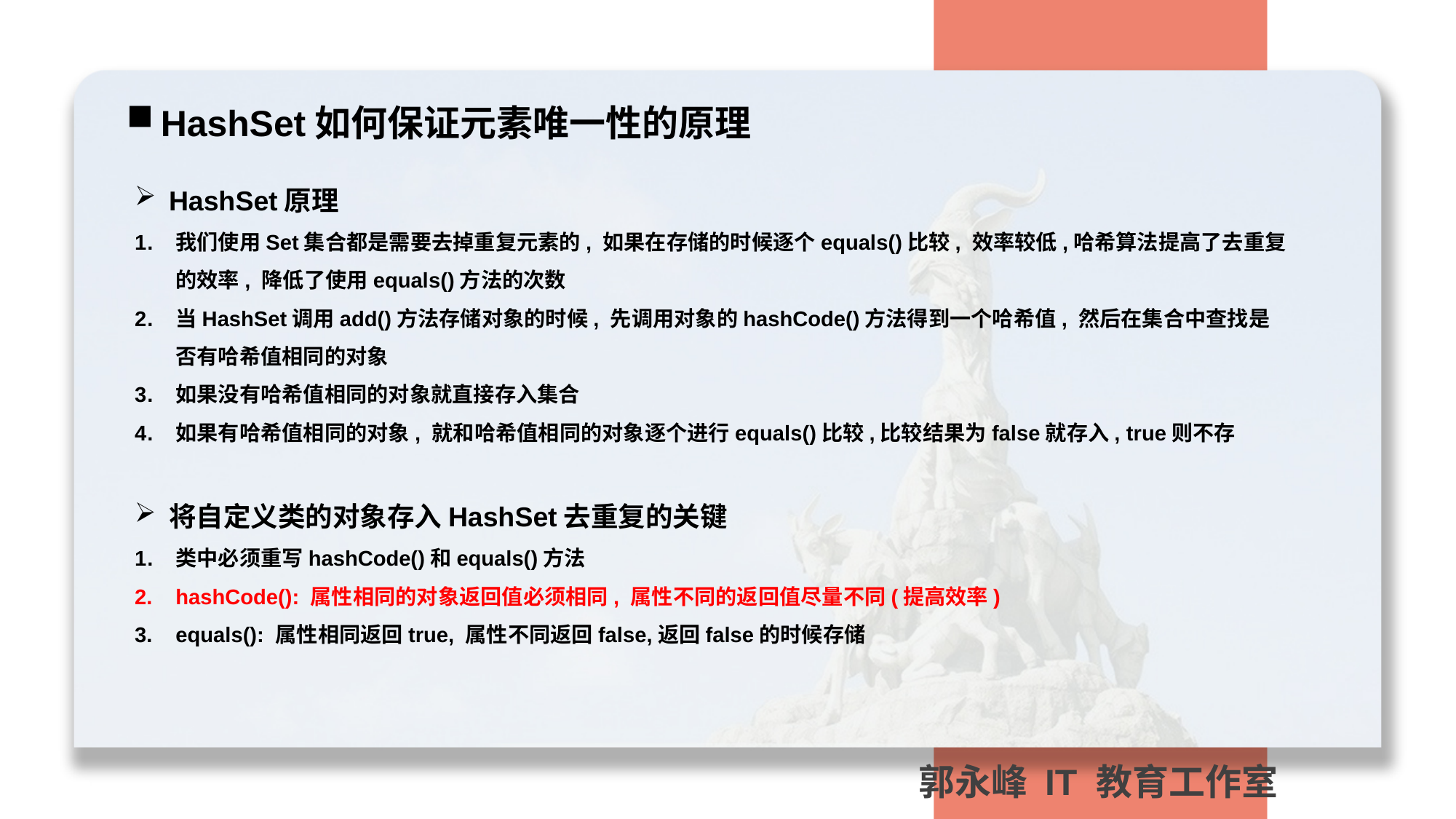

HashSet如何保证元素唯一性的原理
HashSet原理
我们使用Set集合都是需要去掉重复元素的, 如果在存储的时候逐个equals()比较, 效率较低,哈希算法提高了去重复的效率, 降低了使用equals()方法的次数
当HashSet调用add()方法存储对象的时候, 先调用对象的hashCode()方法得到一个哈希值, 然后在集合中查找是否有哈希值相同的对象
如果没有哈希值相同的对象就直接存入集合
如果有哈希值相同的对象, 就和哈希值相同的对象逐个进行equals()比较,比较结果为false就存入, true则不存

将自定义类的对象存入HashSet去重复的关键
类中必须重写hashCode()和equals()方法
hashCode(): 属性相同的对象返回值必须相同, 属性不同的返回值尽量不同(提高效率)
equals(): 属性相同返回true, 属性不同返回false,返回false的时候存储